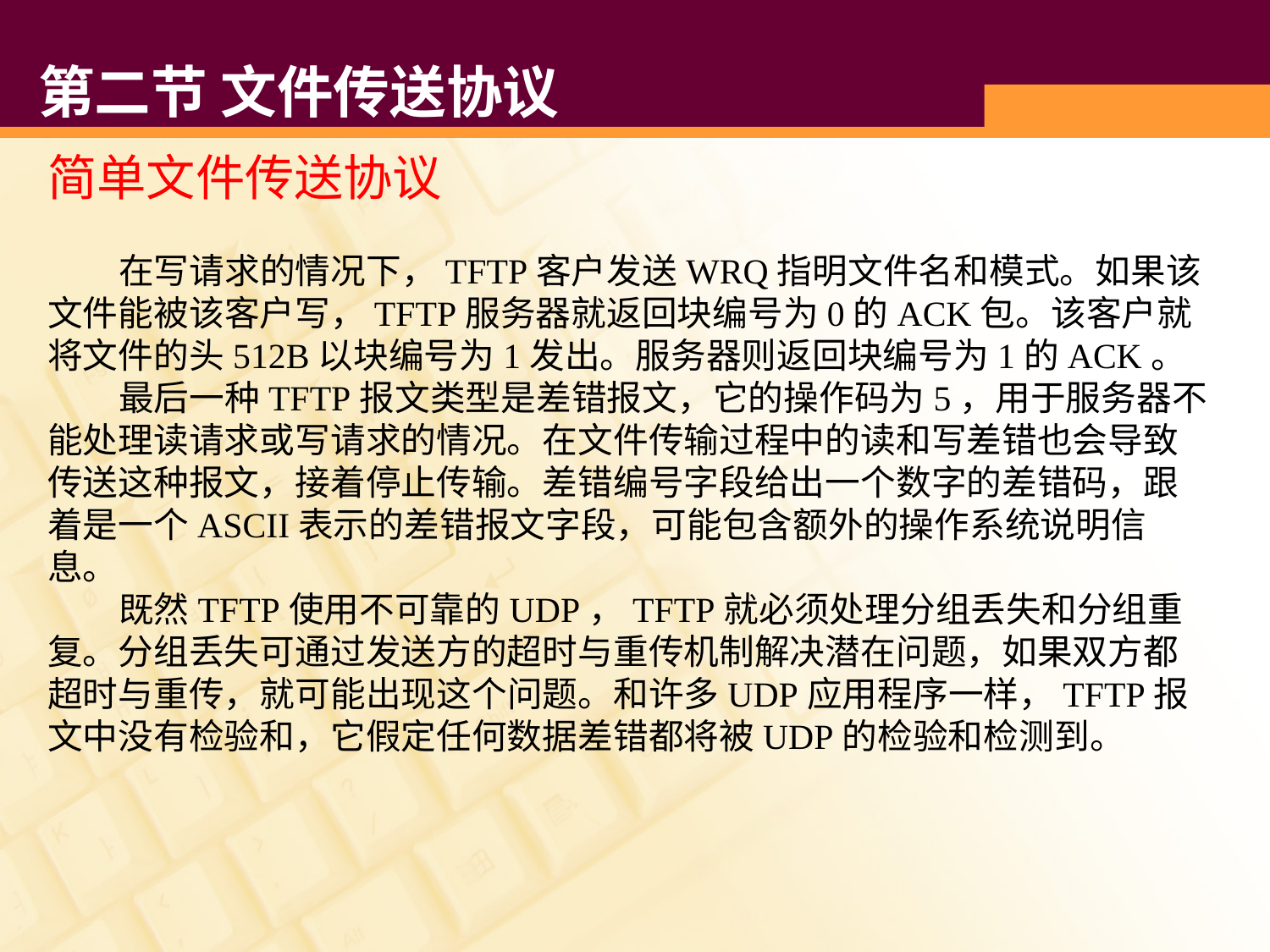

# 第二节 文件传送协议
简单文件传送协议

        在写请求的情况下，TFTP客户发送WRQ指明文件名和模式。如果该文件能被该客户写，TFTP服务器就返回块编号为0的ACK包。该客户就将文件的头512B以块编号为1发出。服务器则返回块编号为1的ACK。
        最后一种TFTP报文类型是差错报文，它的操作码为5，用于服务器不能处理读请求或写请求的情况。在文件传输过程中的读和写差错也会导致传送这种报文，接着停止传输。差错编号字段给出一个数字的差错码，跟着是一个ASCII表示的差错报文字段，可能包含额外的操作系统说明信息。
        既然TFTP使用不可靠的UDP，TFTP就必须处理分组丢失和分组重复。分组丢失可通过发送方的超时与重传机制解决潜在问题，如果双方都超时与重传，就可能出现这个问题。和许多UDP应用程序一样，TFTP报文中没有检验和，它假定任何数据差错都将被UDP的检验和检测到。